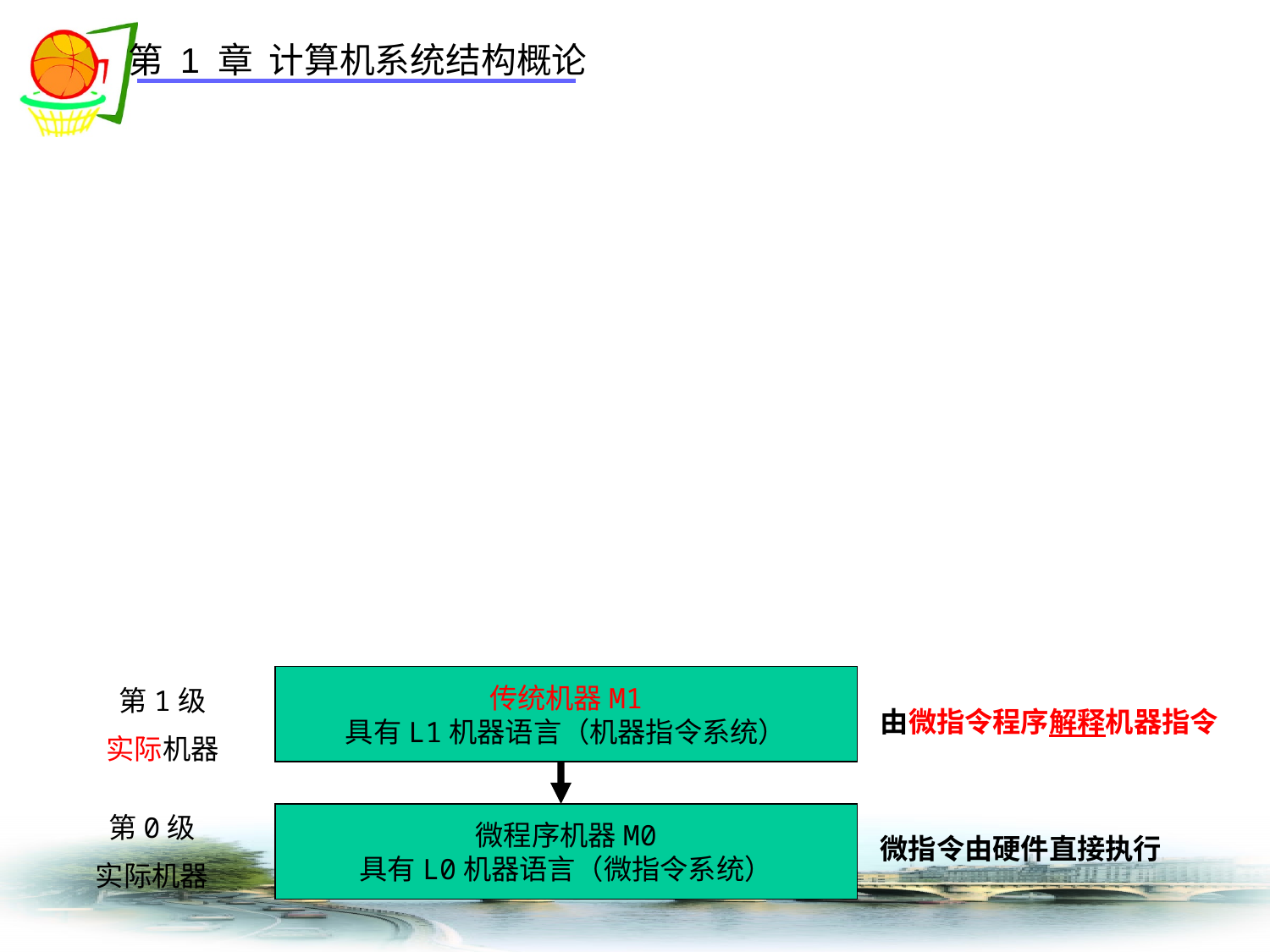

传统机器M1
具有L1机器语言（机器指令系统）
第1级
实际机器
由微指令程序解释机器指令

第0级
实际机器
微程序机器M0
具有L0机器语言（微指令系统）
微指令由硬件直接执行